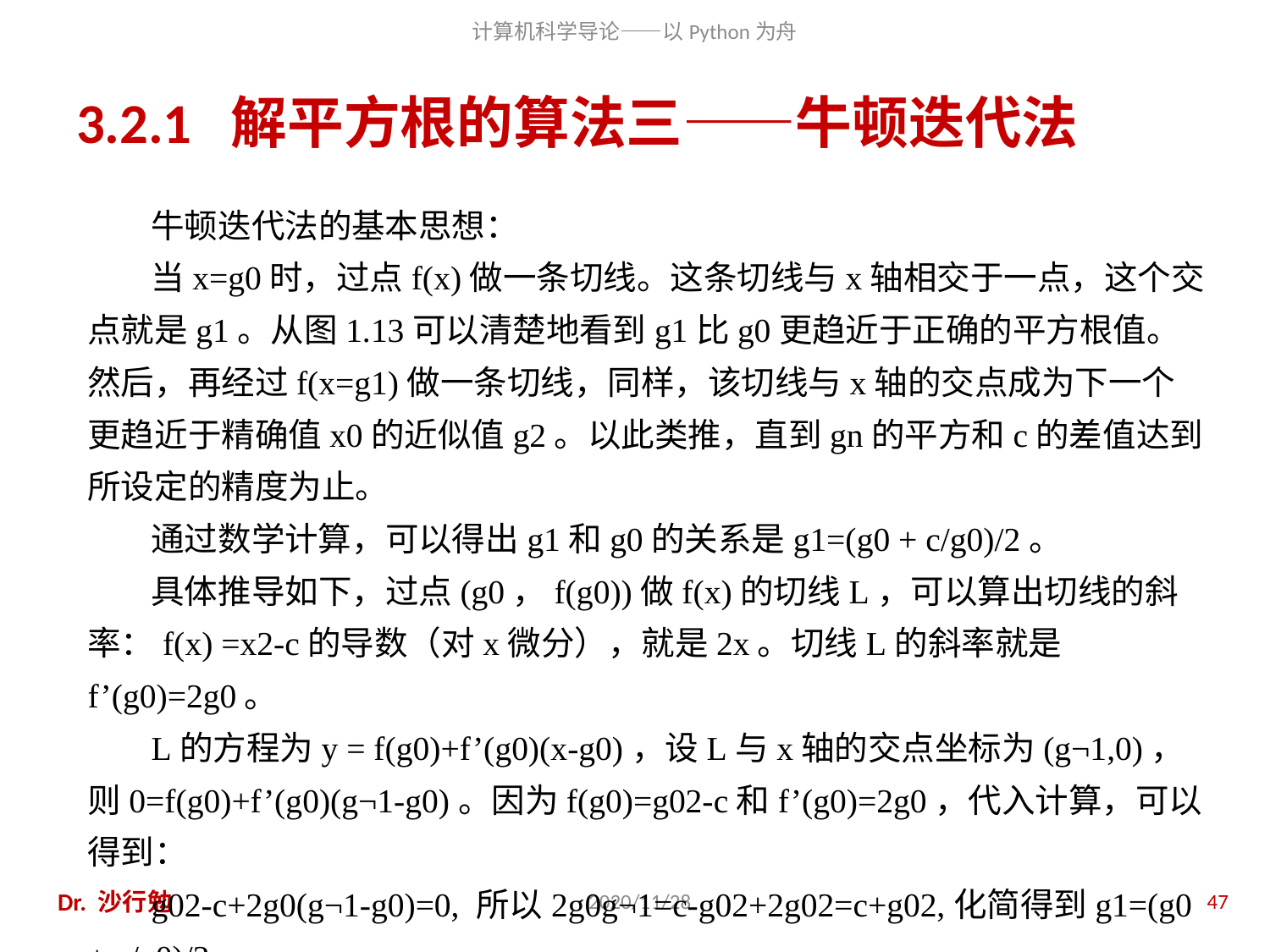

# 3.2.1  解平方根的算法三——牛顿迭代法
牛顿迭代法的基本思想：
当x=g0时，过点f(x)做一条切线。这条切线与x轴相交于一点，这个交点就是g1。从图1.13可以清楚地看到g1比g0更趋近于正确的平方根值。然后，再经过f(x=g1)做一条切线，同样，该切线与x轴的交点成为下一个更趋近于精确值x0的近似值g2。以此类推，直到gn的平方和c的差值达到所设定的精度为止。
通过数学计算，可以得出g1和g0的关系是g1=(g0 + c/g0)/2。
具体推导如下，过点(g0，f(g0))做f(x)的切线L，可以算出切线的斜率：f(x) =x2-c的导数（对x微分），就是2x。切线L的斜率就是f’(g0)=2g0。
L的方程为y = f(g0)+f’(g0)(x-g0)，设L与x轴的交点坐标为(g¬1,0)，则0=f(g0)+f’(g0)(g¬1-g0)。因为f(g0)=g02-c和f’(g0)=2g0，代入计算，可以得到：
g02-c+2g0(g¬1-g0)=0, 所以2g0g¬1=c-g02+2g02=c+g02,化简得到g1=(g0 + c/g0)/2。

Dr. 沙行勉
2020/11/28
47